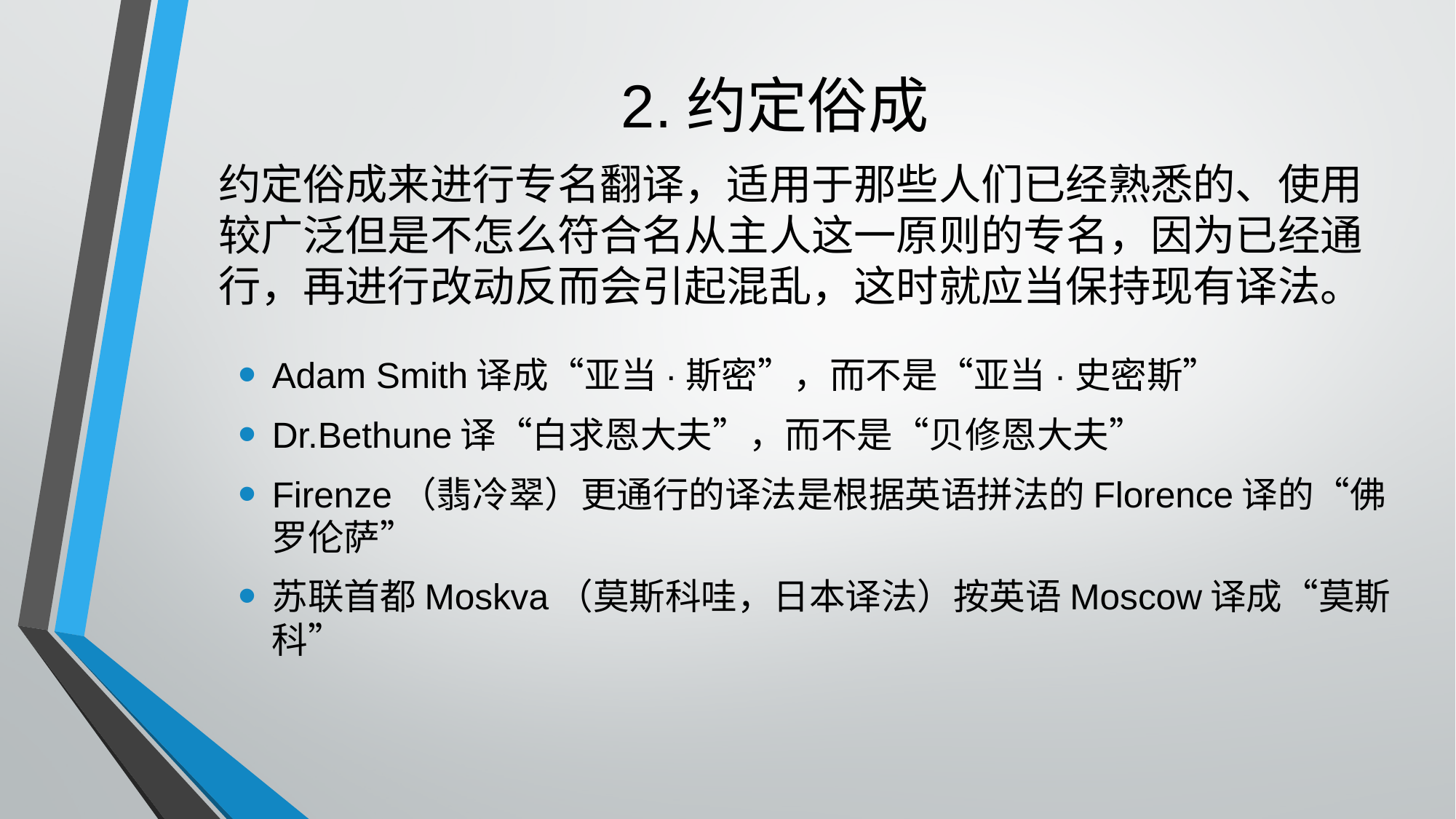

# 2.约定俗成
约定俗成来进行专名翻译，适用于那些人们已经熟悉的、使用较广泛但是不怎么符合名从主人这一原则的专名，因为已经通行，再进行改动反而会引起混乱，这时就应当保持现有译法。
Adam Smith译成“亚当·斯密”，而不是“亚当·史密斯”
Dr.Bethune译“白求恩大夫”，而不是“贝修恩大夫”
Firenze（翡冷翠）更通行的译法是根据英语拼法的Florence译的“佛罗伦萨”
苏联首都Moskva（莫斯科哇，日本译法）按英语Moscow译成“莫斯科”